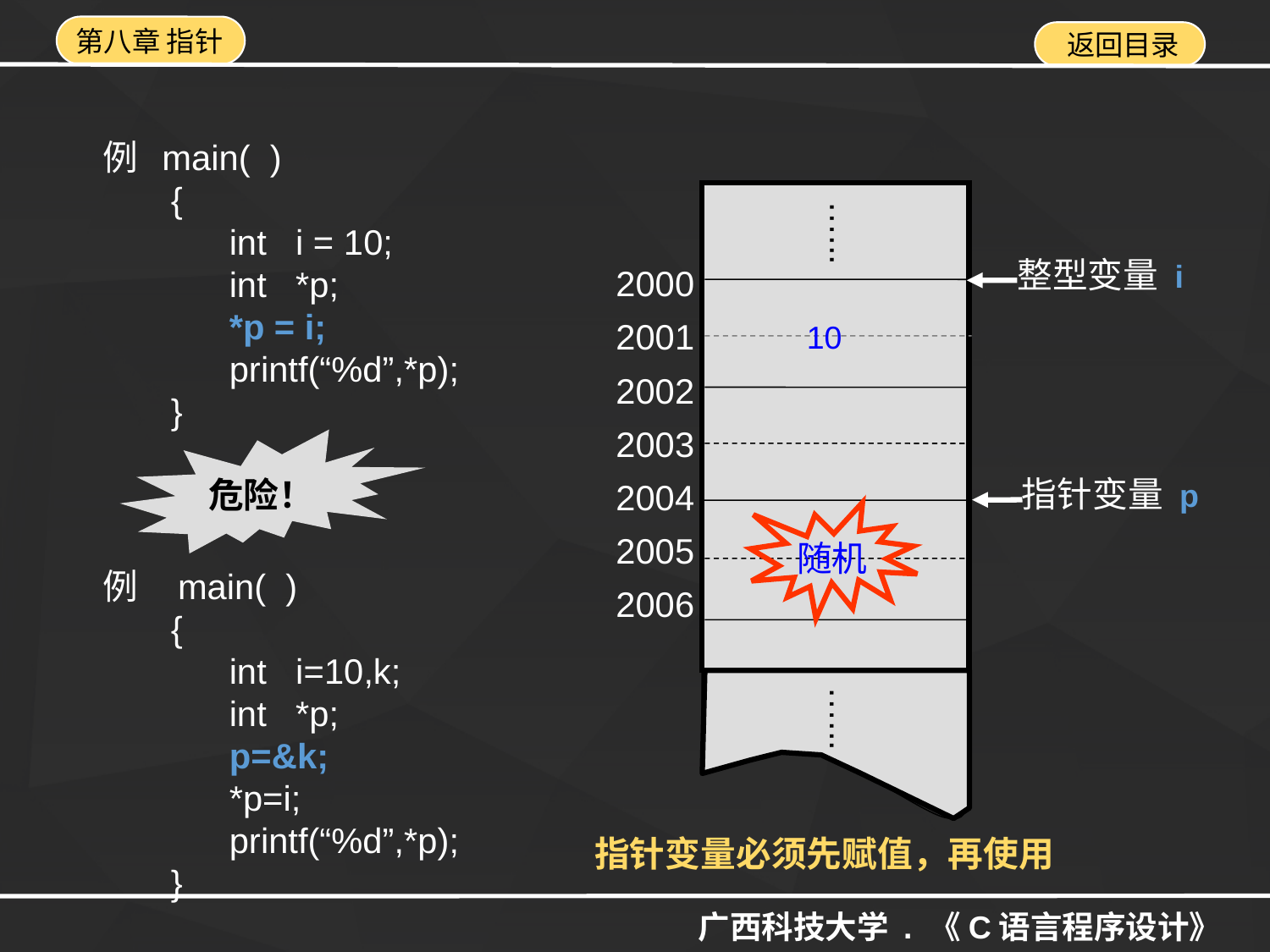

例  main(  )
       {
             int   i = 10;
             int   *p;
             *p = i;
             printf(“%d”,*p);
       }

…...
整型变量 i
2000

10
2001

2002

2003

指针变量 p
2004

2005
随机

2006

…...

危险！
例    main(  )
       {
             int   i=10,k;
             int   *p;
             p=&k;
             *p=i;
             printf(“%d”,*p);
       }
指针变量必须先赋值，再使用